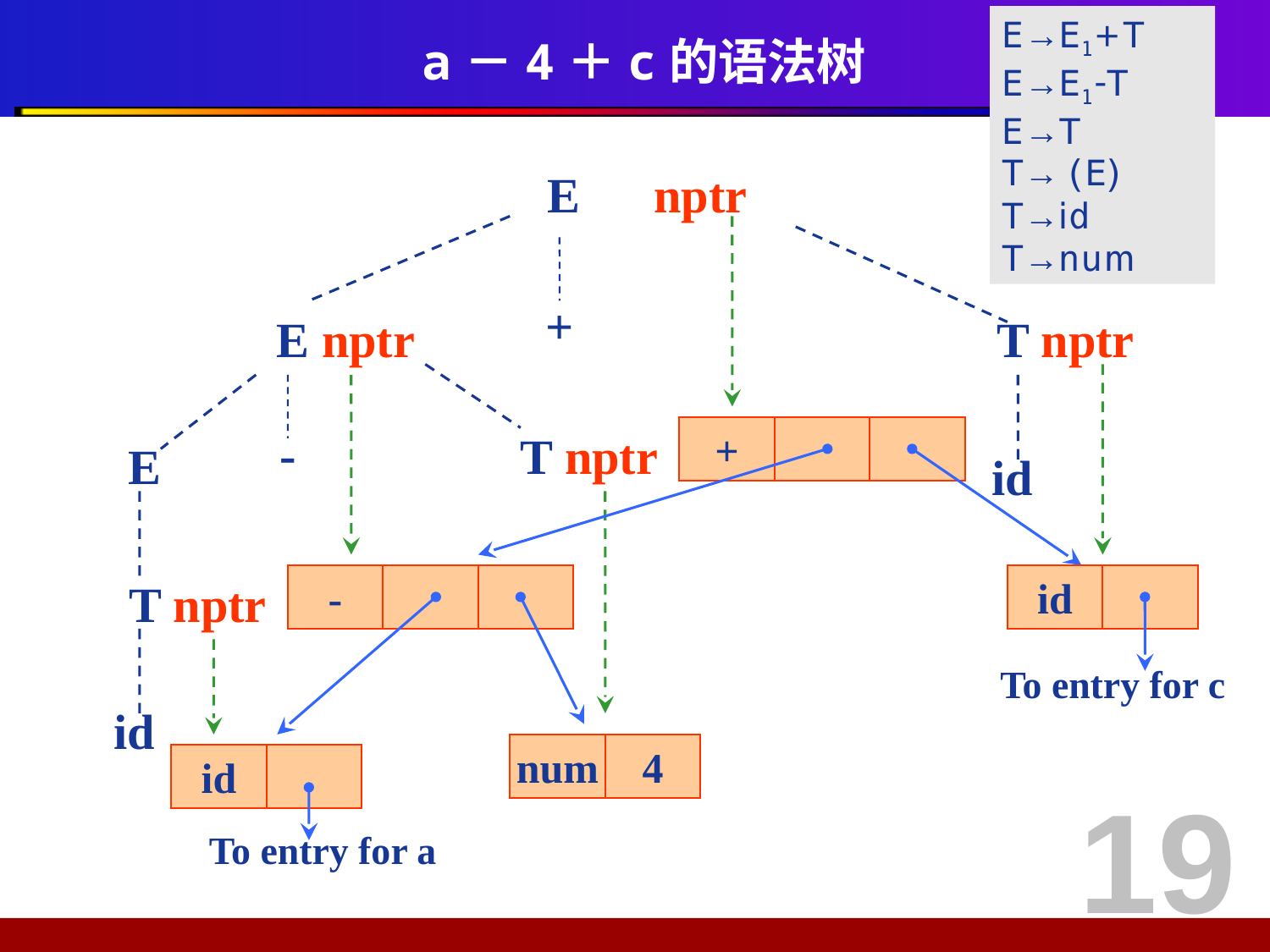

E→E1+T
E→E1-T
E→T
T→ (E)
T→id
T→num
# a－4＋c的语法树
E      nptr

+

+
E nptr

T nptr

id

-

-
T nptr

E

T nptr

id
id

To entry for c
num
4
id

19

To entry for a